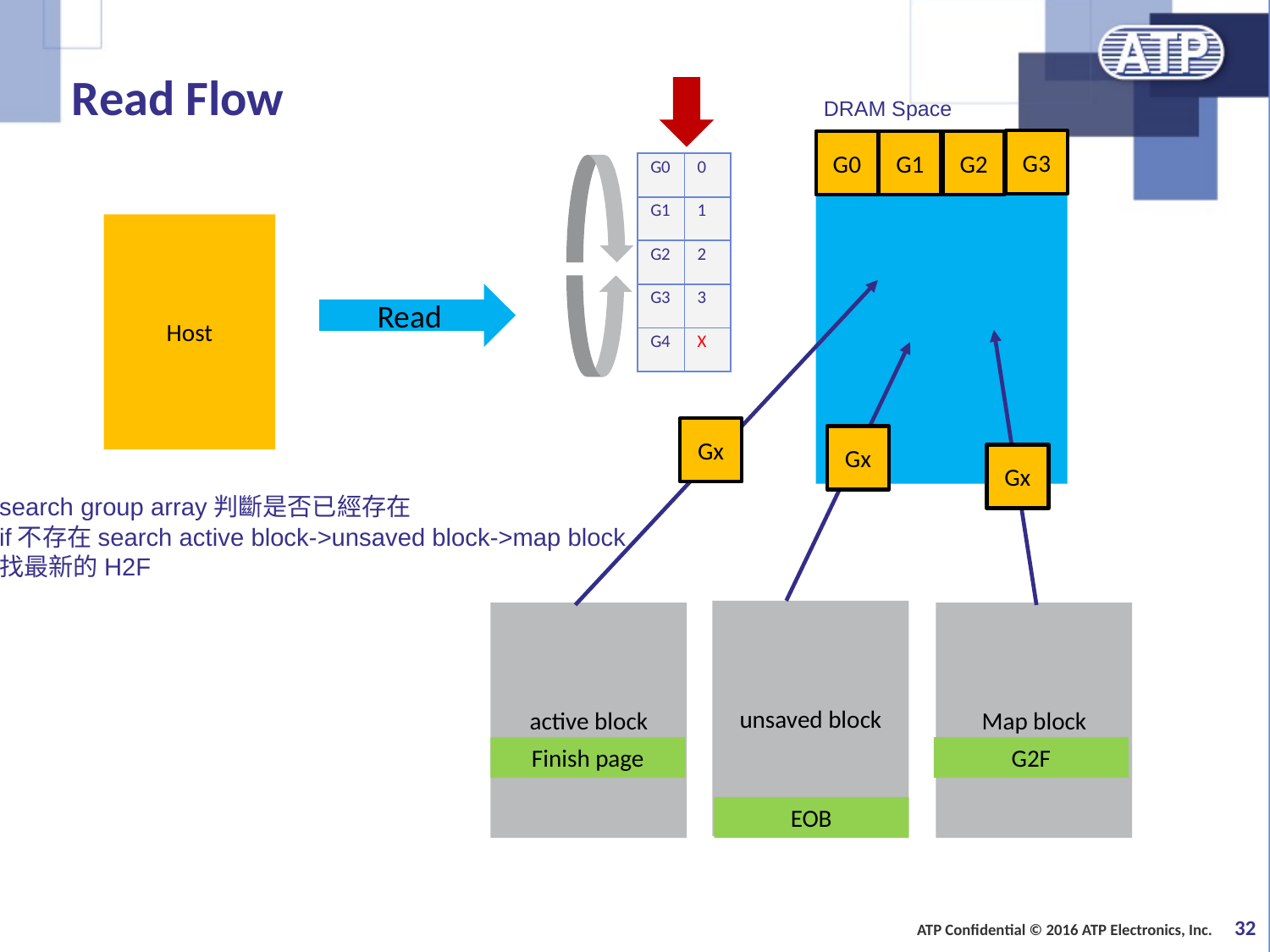

# Read Flow

DRAM Space
G3
G0
G1
G2

| G0 | 0 |
| --- | --- |
| G1 | 1 |
| G2 | 2 |
| G3 | 3 |
| G4 | X |

Host

Read
Gx
Gx
Gx
search group array判斷是否已經存在
if不存在search active block->unsaved block->map block
找最新的H2F
unsaved block
active block
Map block
Finish page
G2F
EOB